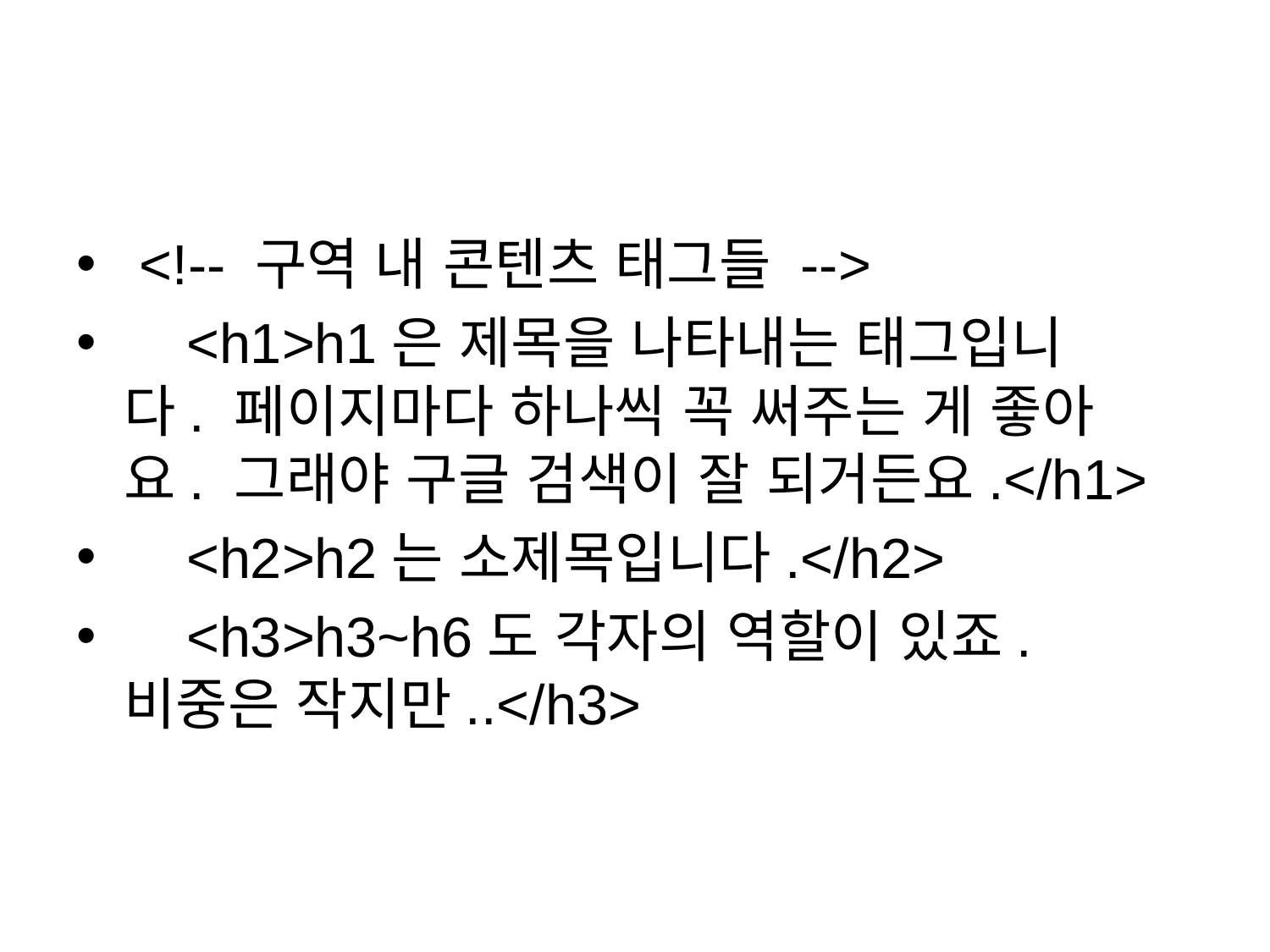

#
 <!-- 구역 내 콘텐츠 태그들 -->
    <h1>h1은 제목을 나타내는 태그입니다. 페이지마다 하나씩 꼭 써주는 게 좋아요. 그래야 구글 검색이 잘 되거든요.</h1>
    <h2>h2는 소제목입니다.</h2>
    <h3>h3~h6도 각자의 역할이 있죠. 비중은 작지만..</h3>